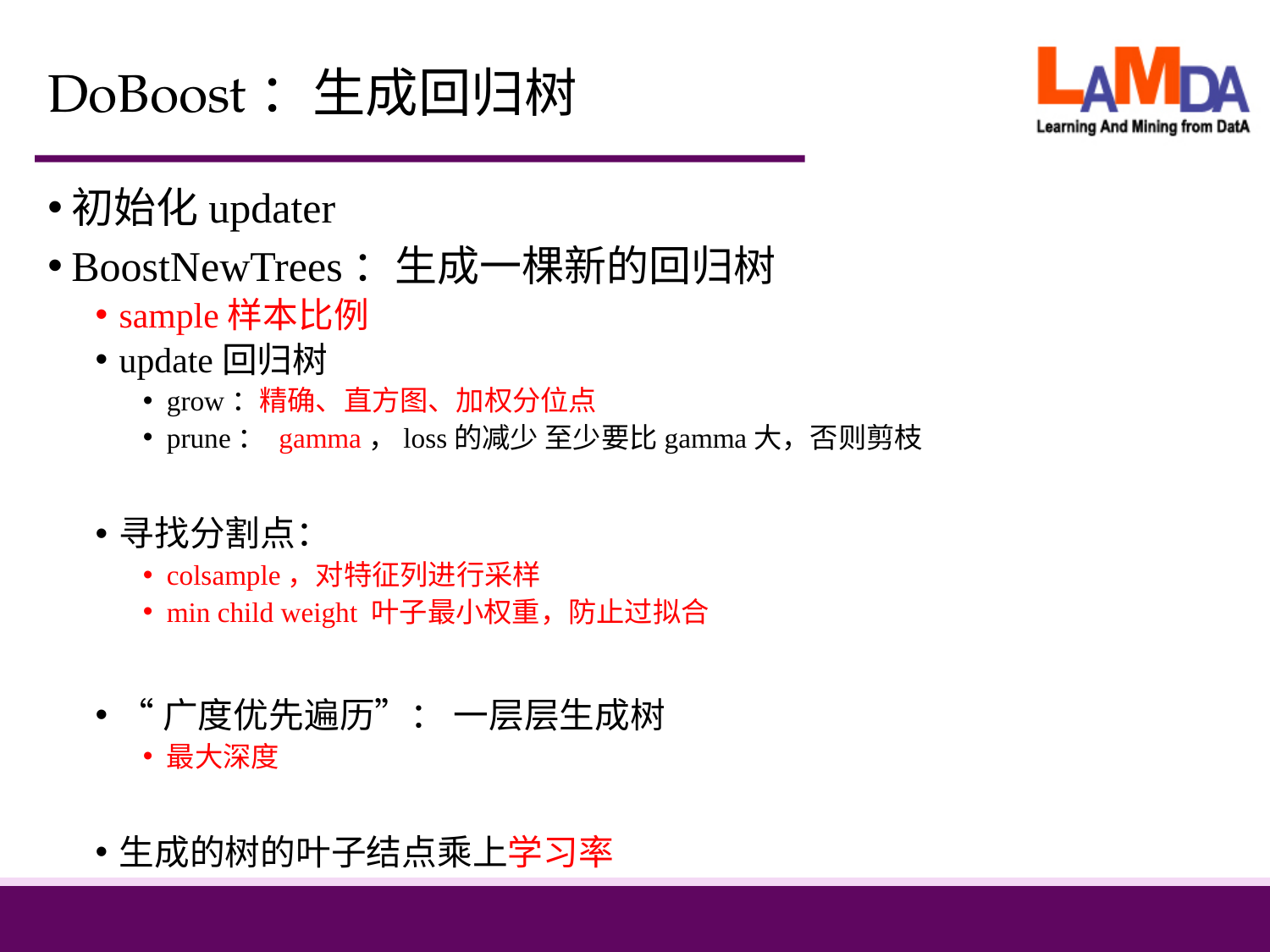

# DoBoost：生成回归树
初始化updater
BoostNewTrees：生成一棵新的回归树
sample样本比例
update回归树
grow：精确、直⽅图、加权分位点
prune： gamma，loss的减少 至少要⽐gamma⼤，否则剪枝

寻找分割点：
colsample，对特征列进行采样
min child weight 叶⼦最⼩权重，防止过拟合

“广度优先遍历”： 一层层生成树
最大深度

生成的树的叶子结点乘上学习率